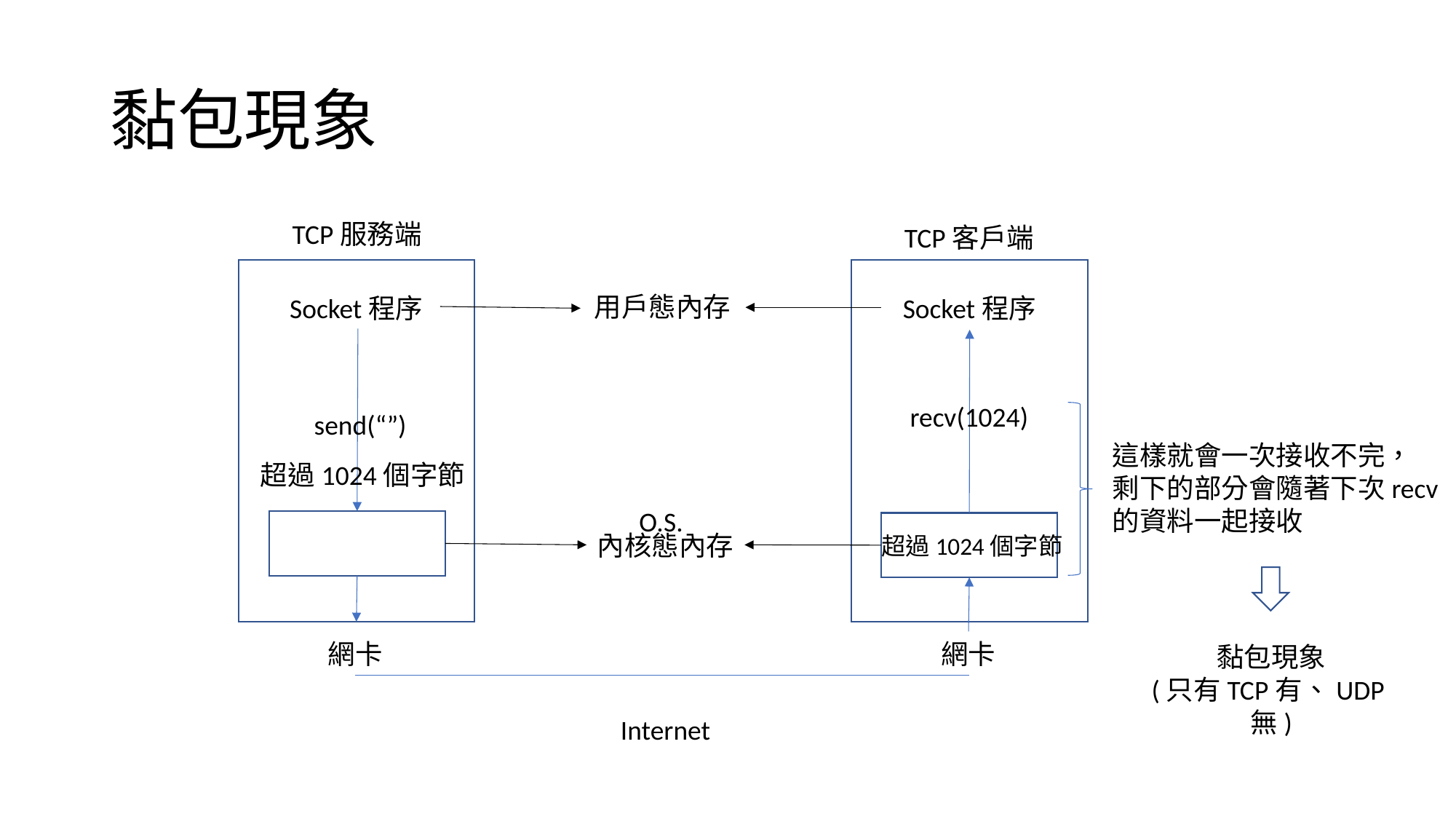

# 黏包現象
TCP服務端
TCP客戶端

用戶態內存
Socket程序
Socket程序
recv(1024)
send(“”)

這樣就會一次接收不完，
剩下的部分會隨著下次recv
的資料一起接收
超過1024個字節
O.S.

內核態內存
超過1024個字節

網卡
網卡
黏包現象
(只有TCP有、UDP無)
Internet